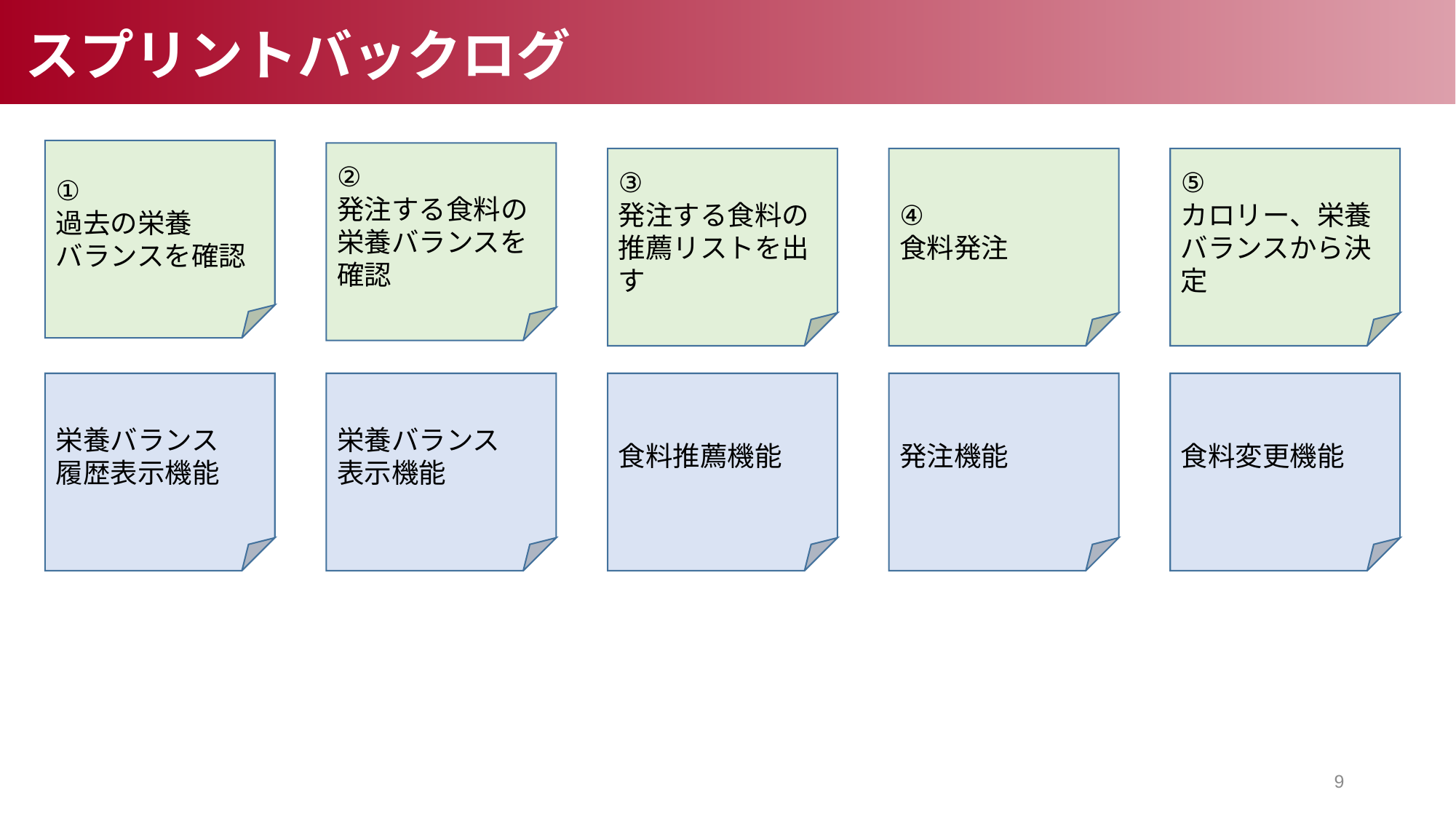

スプリントバックログ
①
過去の栄養
バランスを確認
②
発注する食料の栄養バランスを確認
③
発注する食料の推薦リストを出す
④
食料発注
⑤
カロリー、栄養バランスから決定
栄養バランス
履歴表示機能
栄養バランス
表示機能
食料推薦機能
発注機能
食料変更機能
9